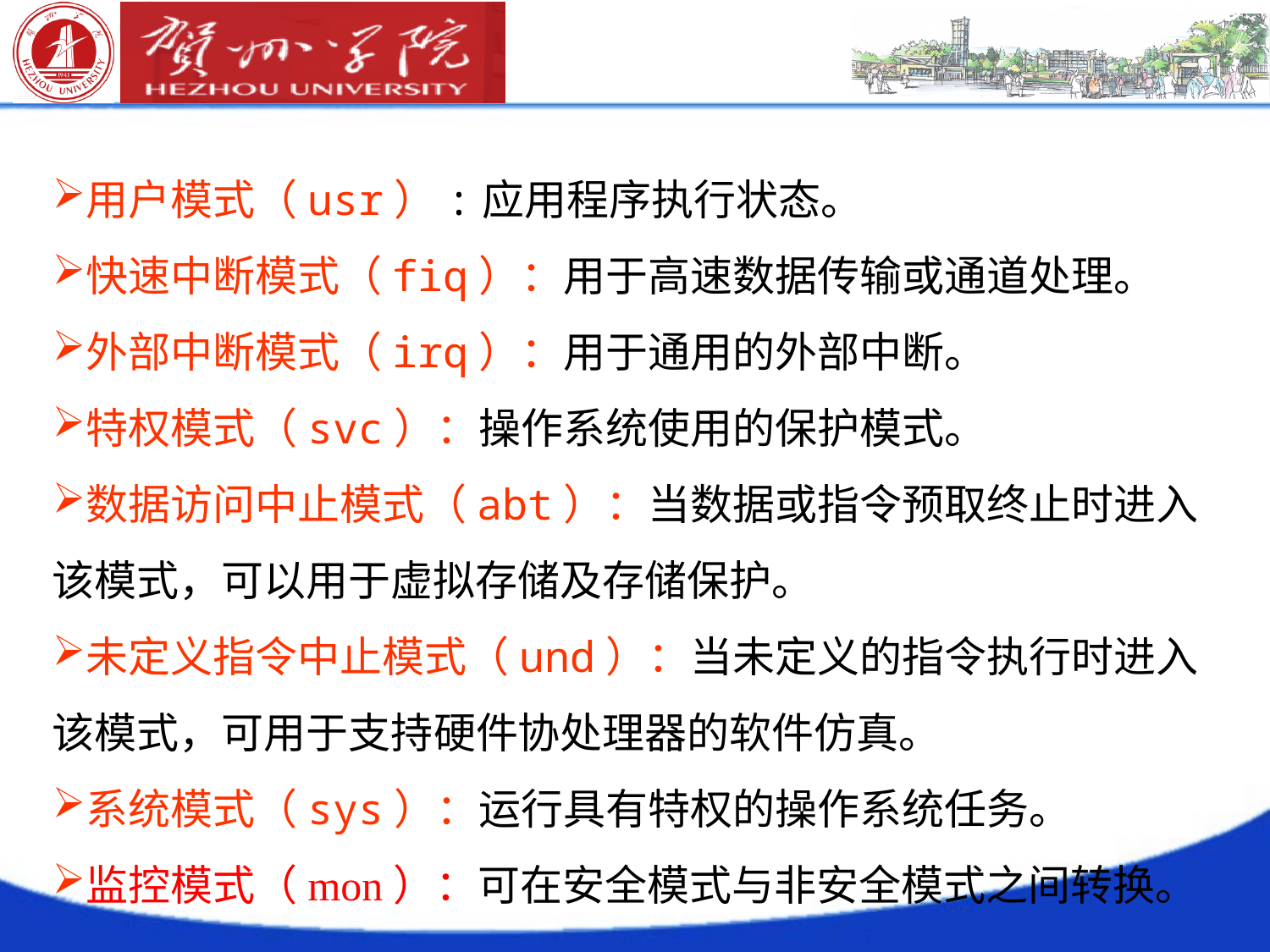

用户模式（usr）:应用程序执行状态。
快速中断模式（fiq）：用于高速数据传输或通道处理。
外部中断模式（irq）：用于通用的外部中断。
特权模式（svc）：操作系统使用的保护模式。
数据访问中止模式（abt）：当数据或指令预取终止时进入该模式，可以用于虚拟存储及存储保护。
未定义指令中止模式（und）：当未定义的指令执行时进入该模式，可用于支持硬件协处理器的软件仿真。
系统模式（sys）：运行具有特权的操作系统任务。
监控模式（mon）：可在安全模式与非安全模式之间转换。
# */94